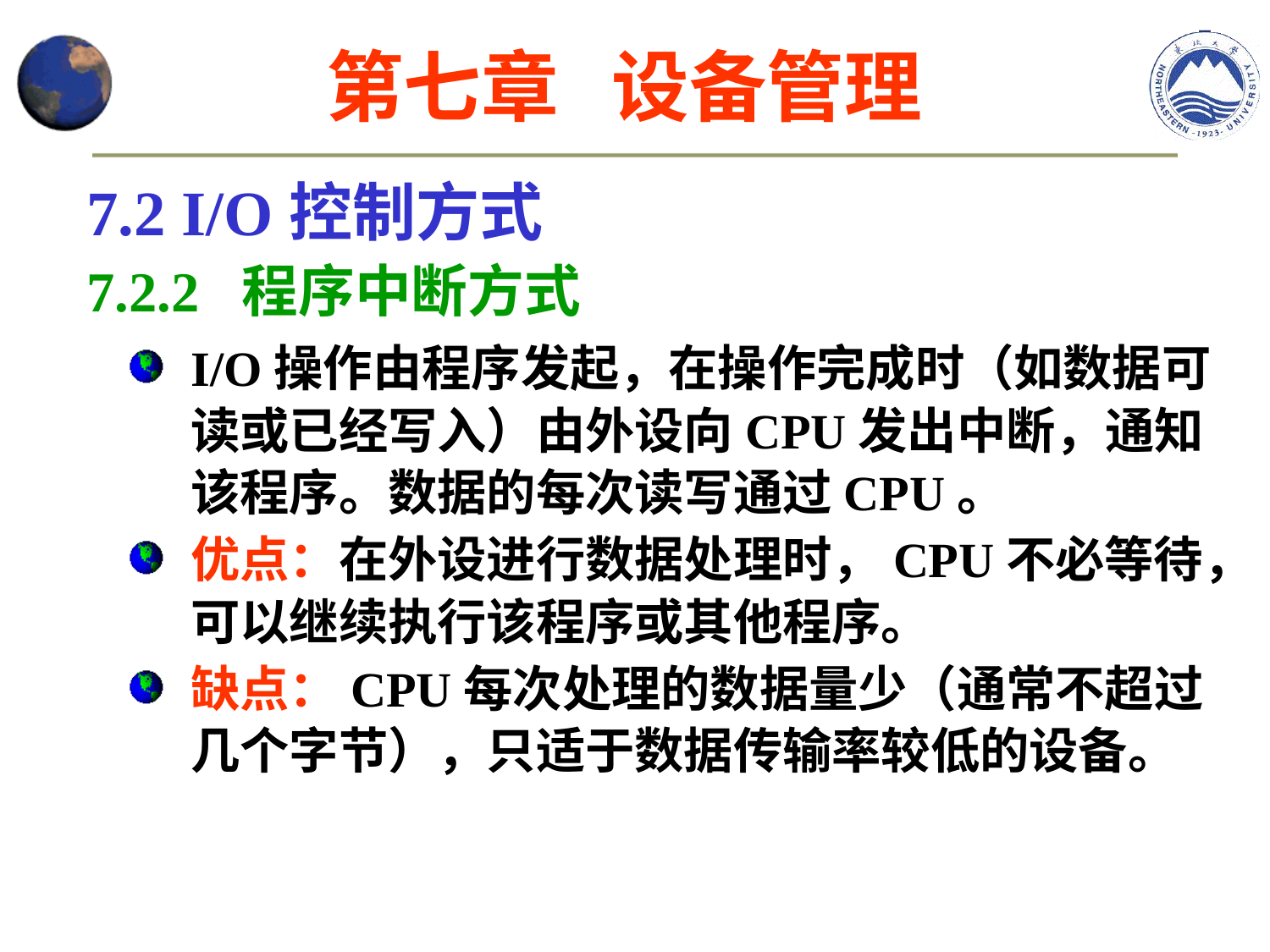

第七章   设备管理
7.2 I/O控制方式
7.2.2  程序中断方式
I/O操作由程序发起，在操作完成时（如数据可读或已经写入）由外设向CPU发出中断，通知该程序。数据的每次读写通过CPU。
优点：在外设进行数据处理时，CPU不必等待，可以继续执行该程序或其他程序。
缺点：CPU每次处理的数据量少（通常不超过几个字节），只适于数据传输率较低的设备。